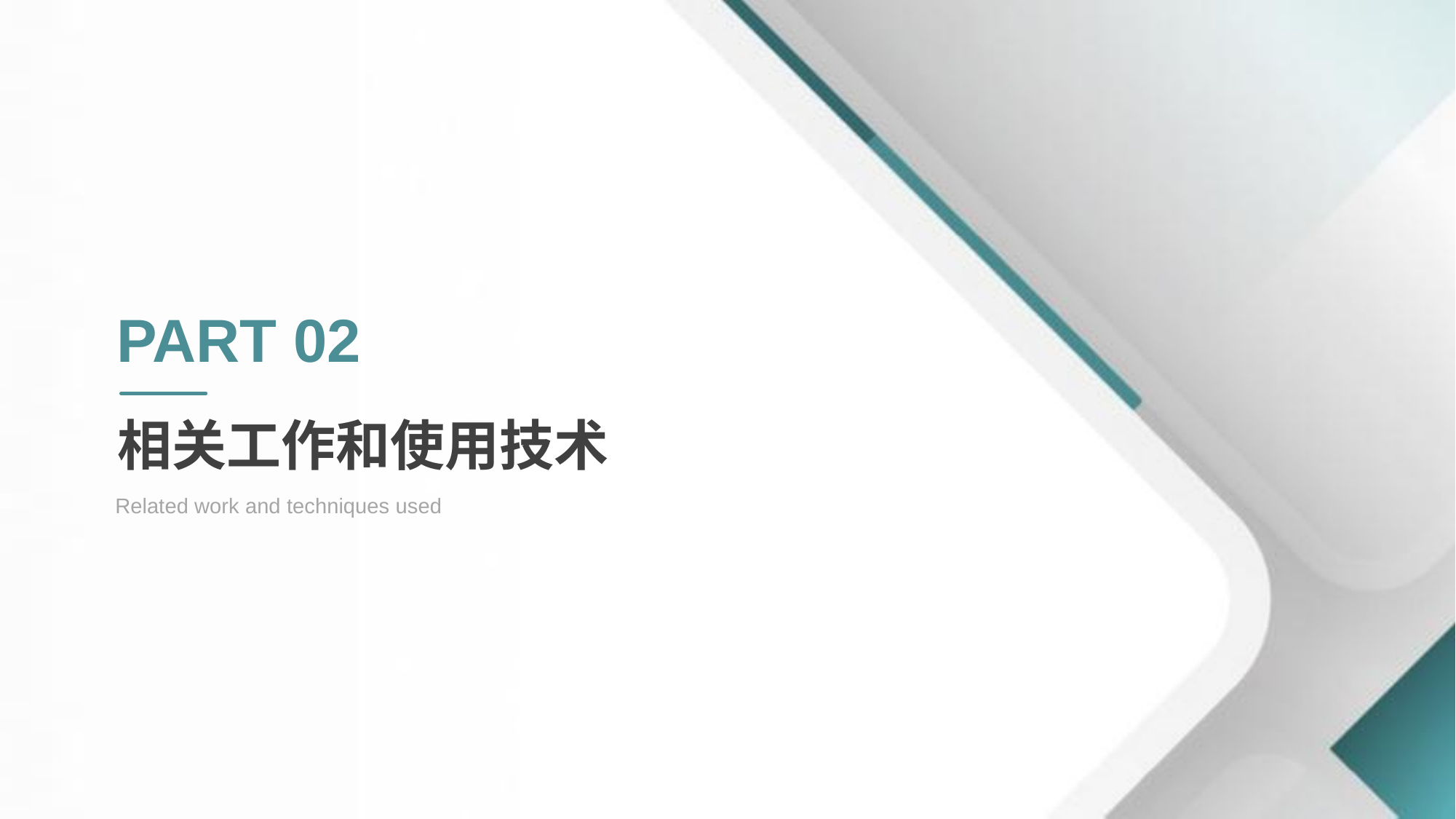

PART 02
相关工作和使用技术
Related work and techniques used